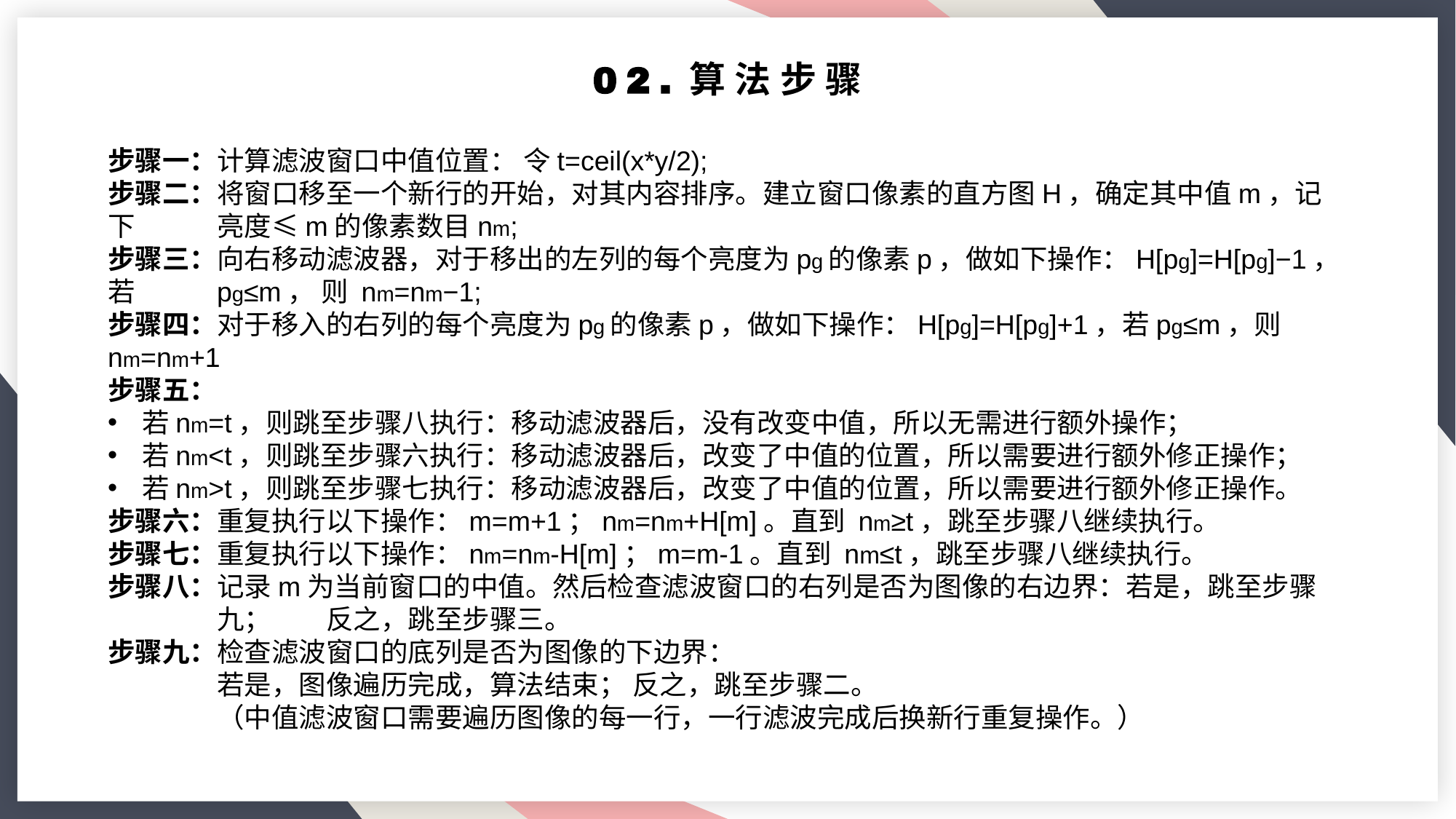

# 02.算法步骤
步骤一：计算滤波窗口中值位置： 令t=ceil(x*y/2);
步骤二：将窗口移至一个新行的开始，对其内容排序。建立窗口像素的直方图H，确定其中值m，记下	亮度≤m的像素数目nm;
步骤三：向右移动滤波器，对于移出的左列的每个亮度为pg的像素p，做如下操作：H[pg]=H[pg]−1，若 	pg≤m， 则 nm=nm−1;
步骤四：对于移入的右列的每个亮度为pg的像素p，做如下操作：H[pg]=H[pg]+1，若pg≤m，则	nm=nm+1
步骤五：
若nm=t，则跳至步骤八执行：移动滤波器后，没有改变中值，所以无需进行额外操作；
若nm<t，则跳至步骤六执行：移动滤波器后，改变了中值的位置，所以需要进行额外修正操作；
若nm>t，则跳至步骤七执行：移动滤波器后，改变了中值的位置，所以需要进行额外修正操作。
步骤六：重复执行以下操作：m=m+1；nm=nm+H[m]。直到 nm≥t，跳至步骤八继续执行。
步骤七：重复执行以下操作：nm=nm-H[m]；m=m-1。直到 nm≤t，跳至步骤八继续执行。
步骤八：记录m为当前窗口的中值。然后检查滤波窗口的右列是否为图像的右边界：若是，跳至步骤	九；	反之，跳至步骤三。
步骤九：检查滤波窗口的底列是否为图像的下边界：
	若是，图像遍历完成，算法结束； 反之，跳至步骤二。
     	（中值滤波窗口需要遍历图像的每一行，一行滤波完成后换新行重复操作。）